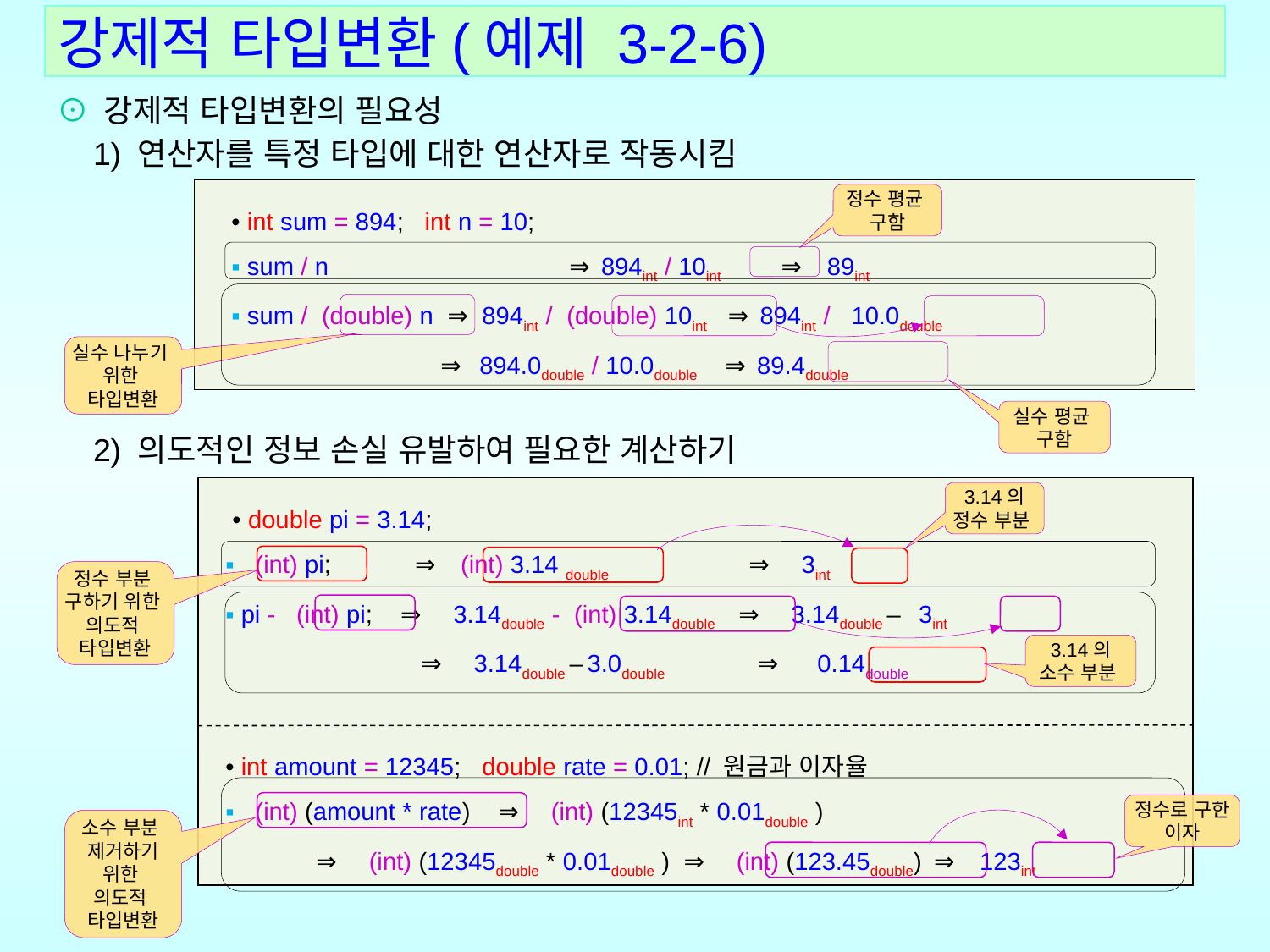

강제적 타입변환(예제 3-2-6)
⊙ 강제적 타입변환의 필요성
    1) 연산자를 특정 타입에 대한 연산자로 작동시킴

    2) 의도적인 정보 손실 유발하여 필요한 계산하기
• int sum = 894;   int n = 10;
▪ sum / n 		            ⇒ 894int / 10int 	      ⇒   89int
▪ sum /  (double) n  ⇒  894int /  (double) 10int   ⇒ 894int /   10.0double
                                                    ⇒  894.0double / 10.0double    ⇒ 89.4double
정수 평균
구함

실수 나누기
위한
타입변환

실수 평균
구함
 • double pi = 3.14;
▪   (int) pi;            ⇒   (int) 3.14 double                    ⇒    3int
▪ pi -   (int) pi;    ⇒    3.14double -  (int) 3.14double     ⇒    3.14double –   3int
                            ⇒    3.14double – 3.0double                       ⇒     0.14double

• int amount = 12345;   double rate = 0.01; // 원금과 이자율
▪   (int) (amount * rate)    ⇒    (int) (12345int * 0.01double )
             ⇒    (int) (12345double * 0.01double )  ⇒    (int) (123.45double)   ⇒   123int
3.14의
정수 부분

정수 부분
구하기 위한
의도적
타입변환

3.14의
소수 부분

정수로 구한 이자
소수 부분
제거하기 위한
의도적
타입변환